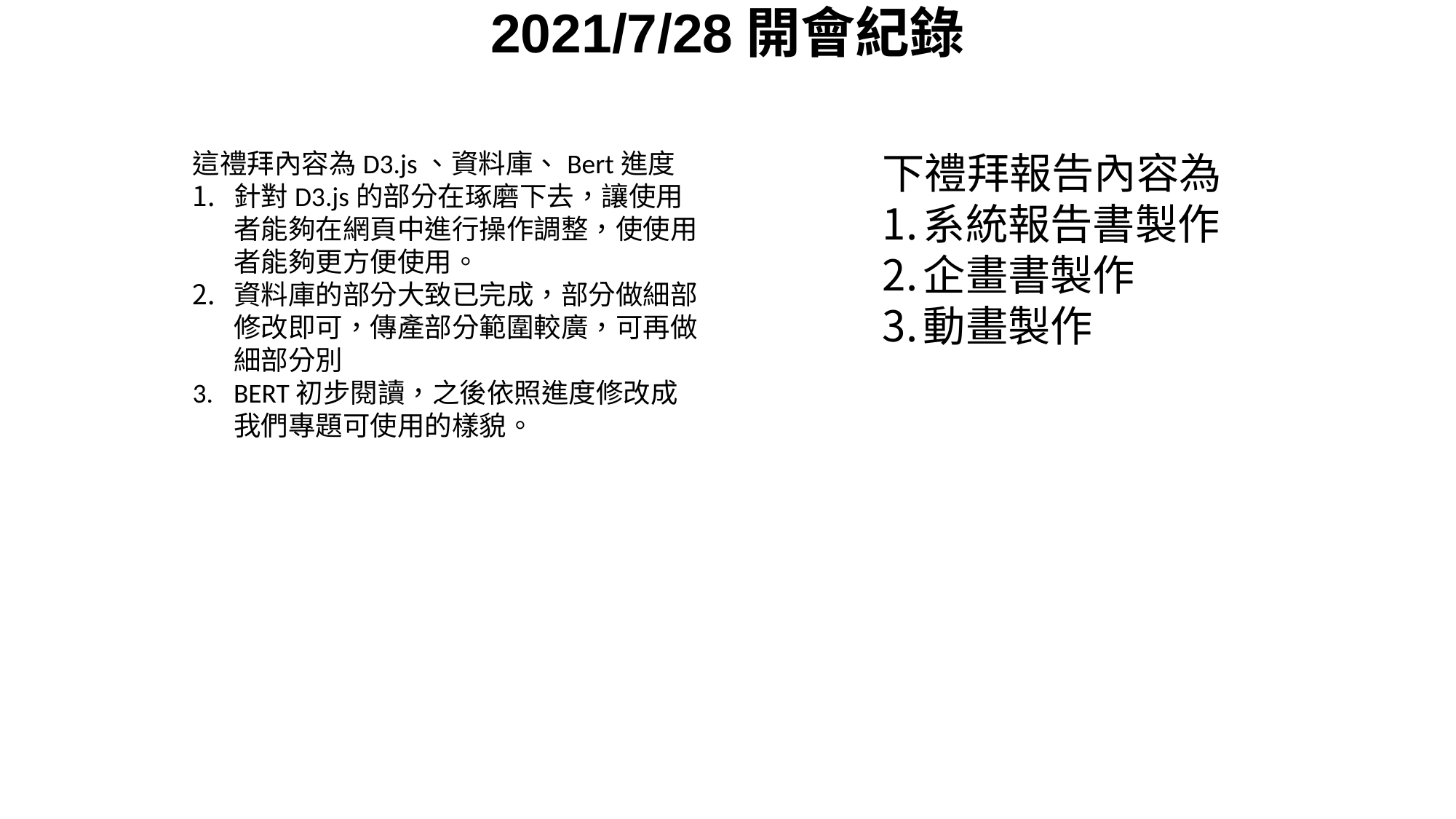

# 2021/7/28開會紀錄
這禮拜內容為D3.js、資料庫、Bert進度
針對D3.js的部分在琢磨下去，讓使用者能夠在網頁中進行操作調整，使使用者能夠更方便使用。
資料庫的部分大致已完成，部分做細部修改即可，傳產部分範圍較廣，可再做細部分別
BERT初步閱讀，之後依照進度修改成我們專題可使用的樣貌。
下禮拜報告內容為
系統報告書製作
企畫書製作
動畫製作